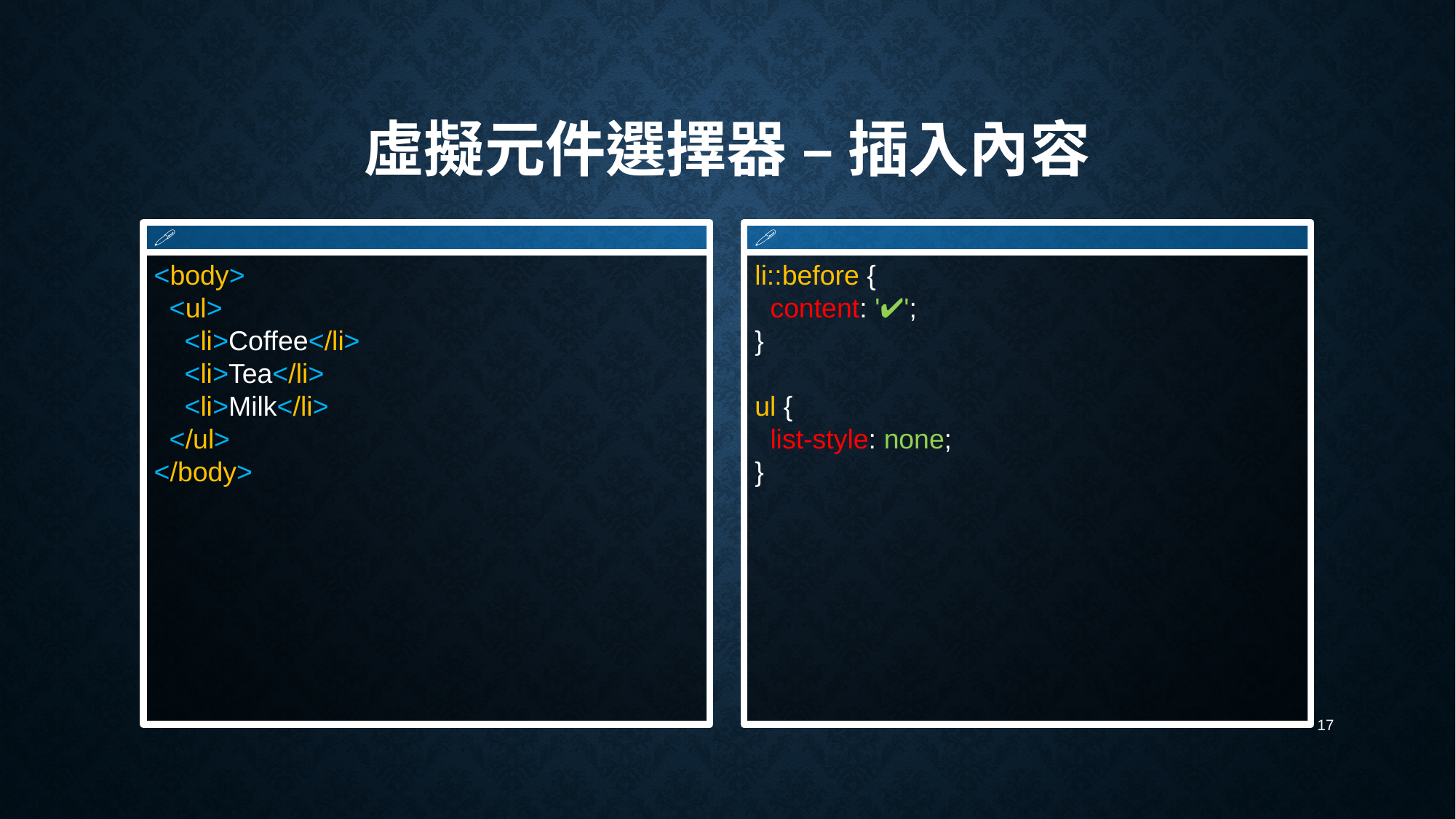

# 虛擬元件選擇器 – 插入內容
🖊
<body>
  <ul>
    <li>Coffee</li>
    <li>Tea</li>
    <li>Milk</li>
  </ul>
</body>
🖊
li::before {
  content: '✔️';
}

ul {
  list-style: none;
}
17